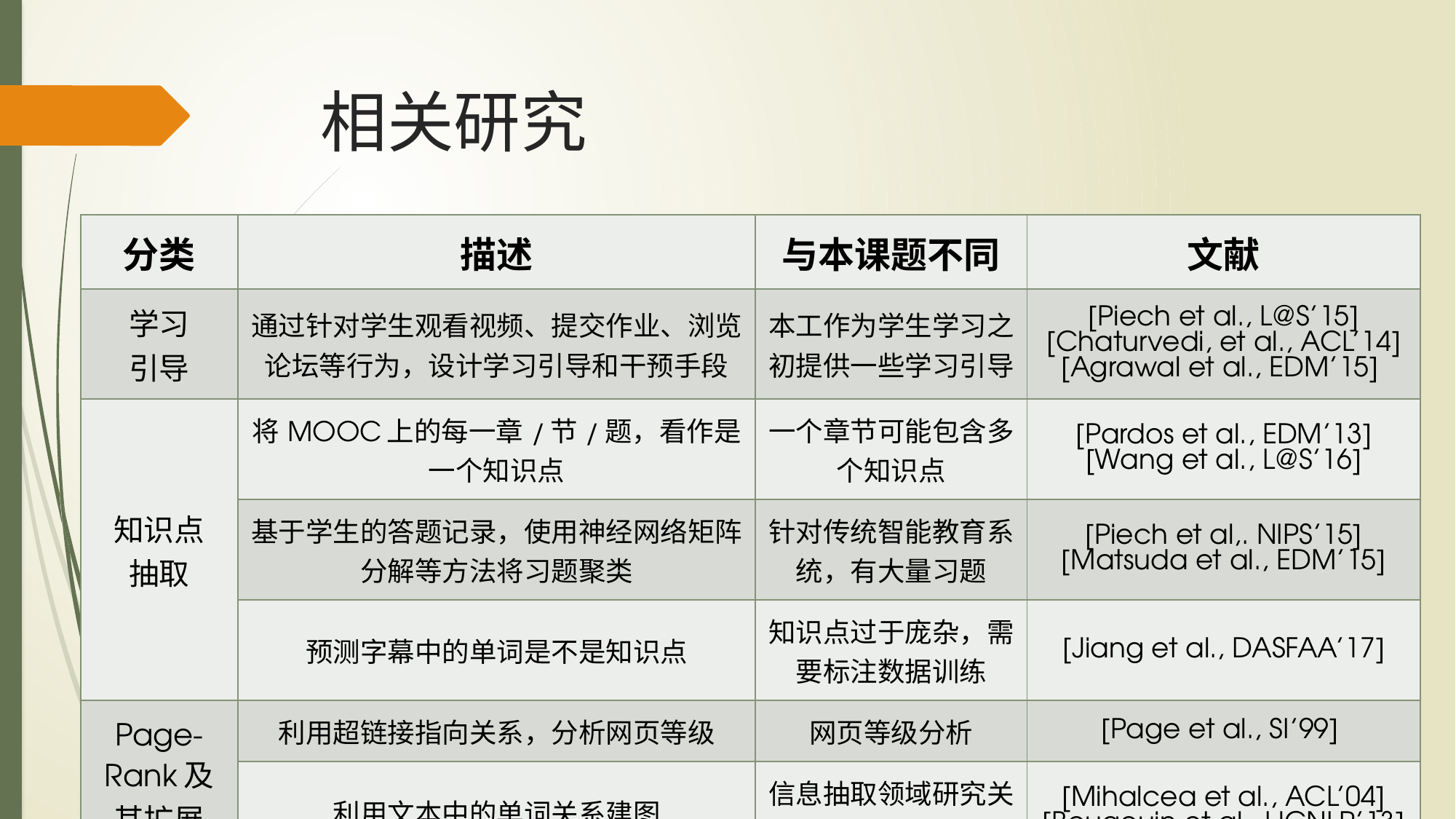

# 相关研究
| 分类 | 描述 | 与本课题不同 | 文献 |
| --- | --- | --- | --- |
| 学习 引导 | 通过针对学生观看视频、提交作业、浏览论坛等行为，设计学习引导和干预手段 | 本工作为学生学习之初提供一些学习引导 | [Piech et al., L@S’15] [Chaturvedi, et al., ACL’14] [Agrawal et al., EDM’15] |
| 知识点 抽取 | 将MOOC上的每一章/节/题，看作是一个知识点 | 一个章节可能包含多个知识点 | [Pardos et al., EDM’13] [Wang et al., L@S’16] |
|  | 基于学生的答题记录，使用神经网络矩阵分解等方法将习题聚类 | 针对传统智能教育系统，有大量习题 | [Piech et al,. NIPS’15] [Matsuda et al., EDM’15] |
|  | 预测字幕中的单词是不是知识点 | 知识点过于庞杂，需要标注数据训练 | [Jiang et al., DASFAA’17] |
| Page- Rank及其扩展 | 利用超链接指向关系，分析网页等级 | 网页等级分析 | [Page et al., SI’99] |
|  | 利用文本中的单词关系建图 | 信息抽取领域研究关键词抽取 | [Mihalcea et al., ACL’04] [Bougouin et al., IJCNLP’13] |